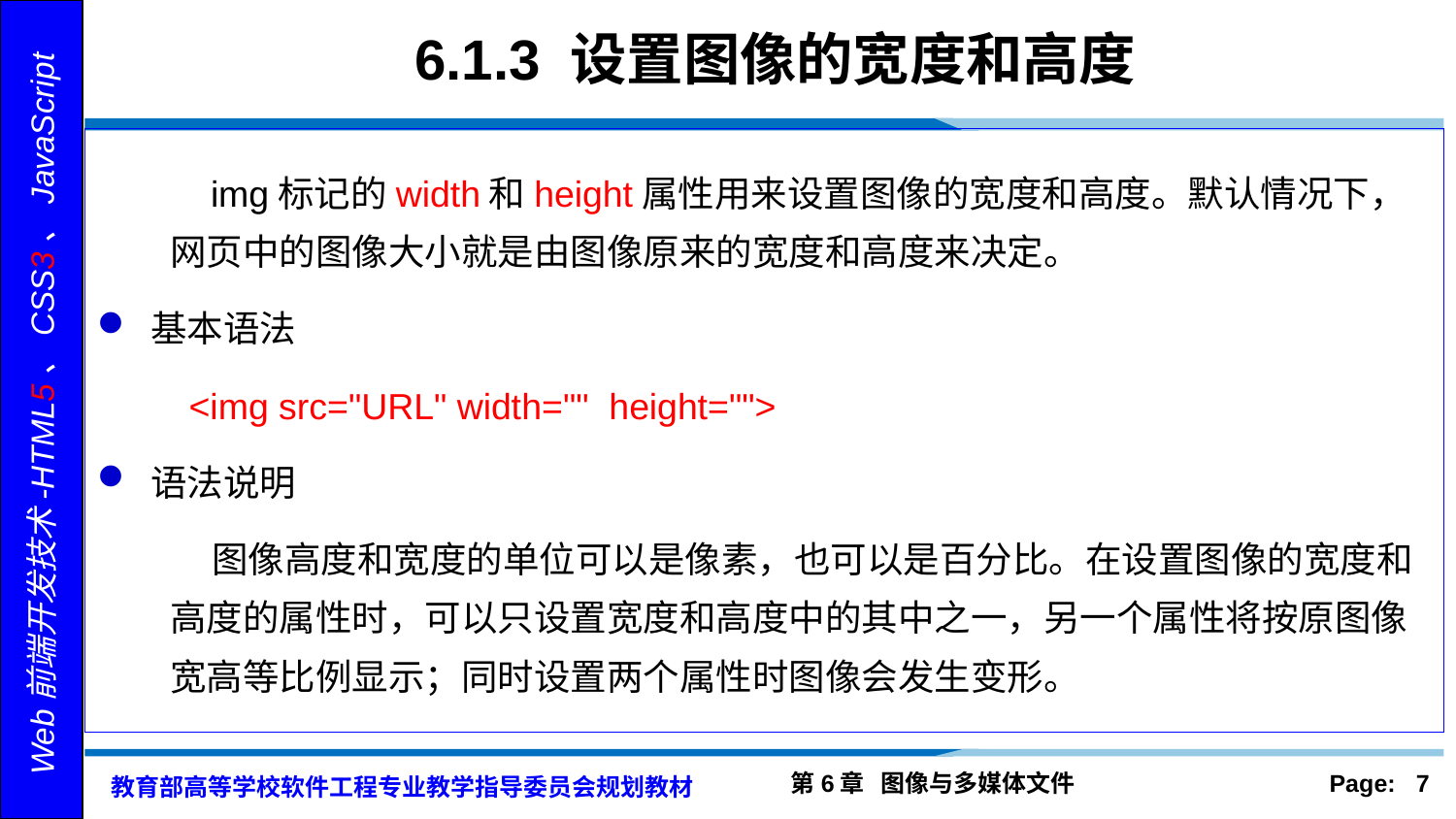

# 6.1.3 设置图像的宽度和高度

    img标记的width和height属性用来设置图像的宽度和高度。默认情况下，网页中的图像大小就是由图像原来的宽度和高度来决定。
 基本语法
         <img src="URL" width=""  height="">
 语法说明
    图像高度和宽度的单位可以是像素，也可以是百分比。在设置图像的宽度和高度的属性时，可以只设置宽度和高度中的其中之一，另一个属性将按原图像宽高等比例显示；同时设置两个属性时图像会发生变形。